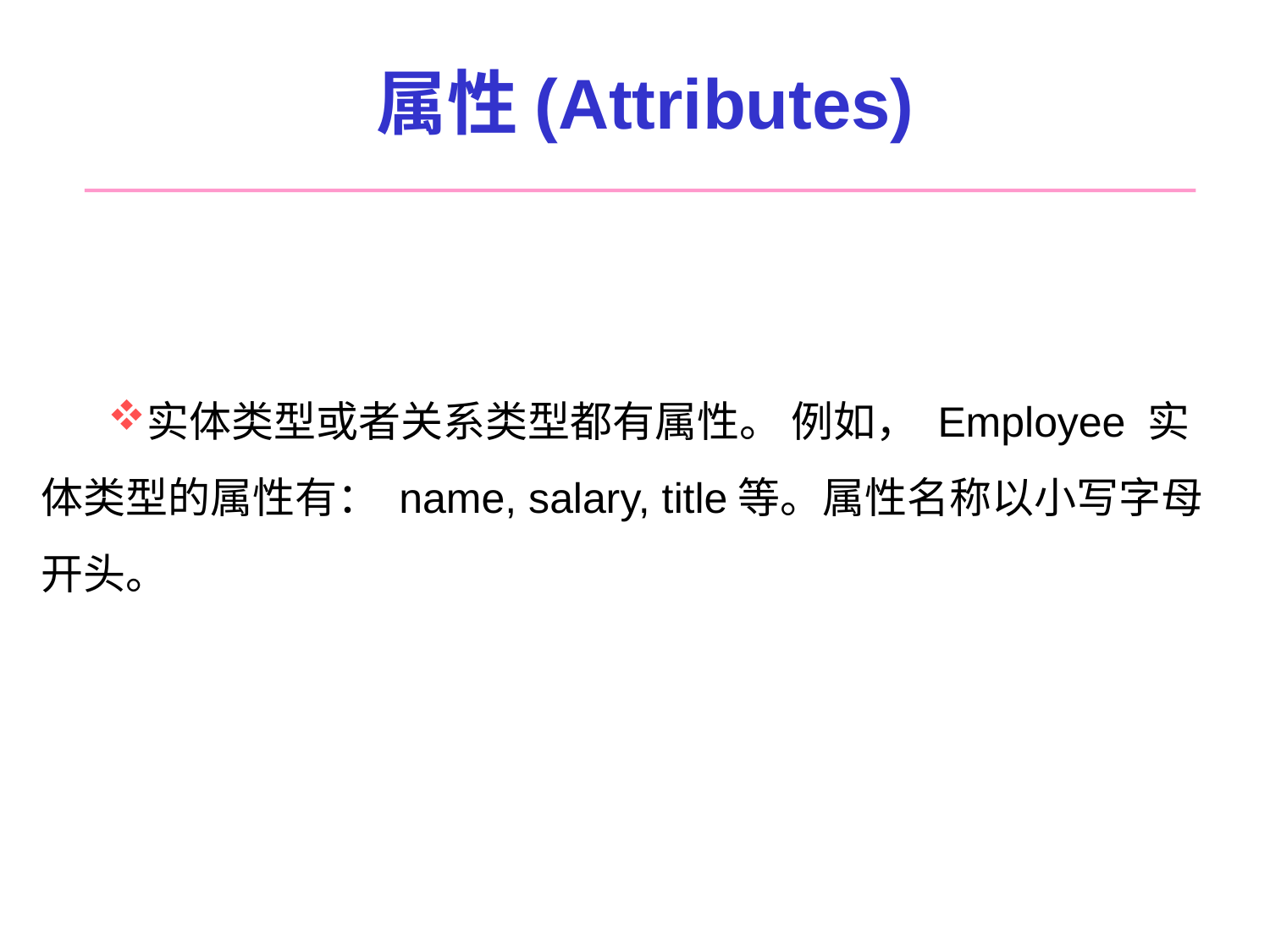

# 属性(Attributes)
实体类型或者关系类型都有属性。 例如， Employee 实体类型的属性有： name, salary, title等。属性名称以小写字母开头。